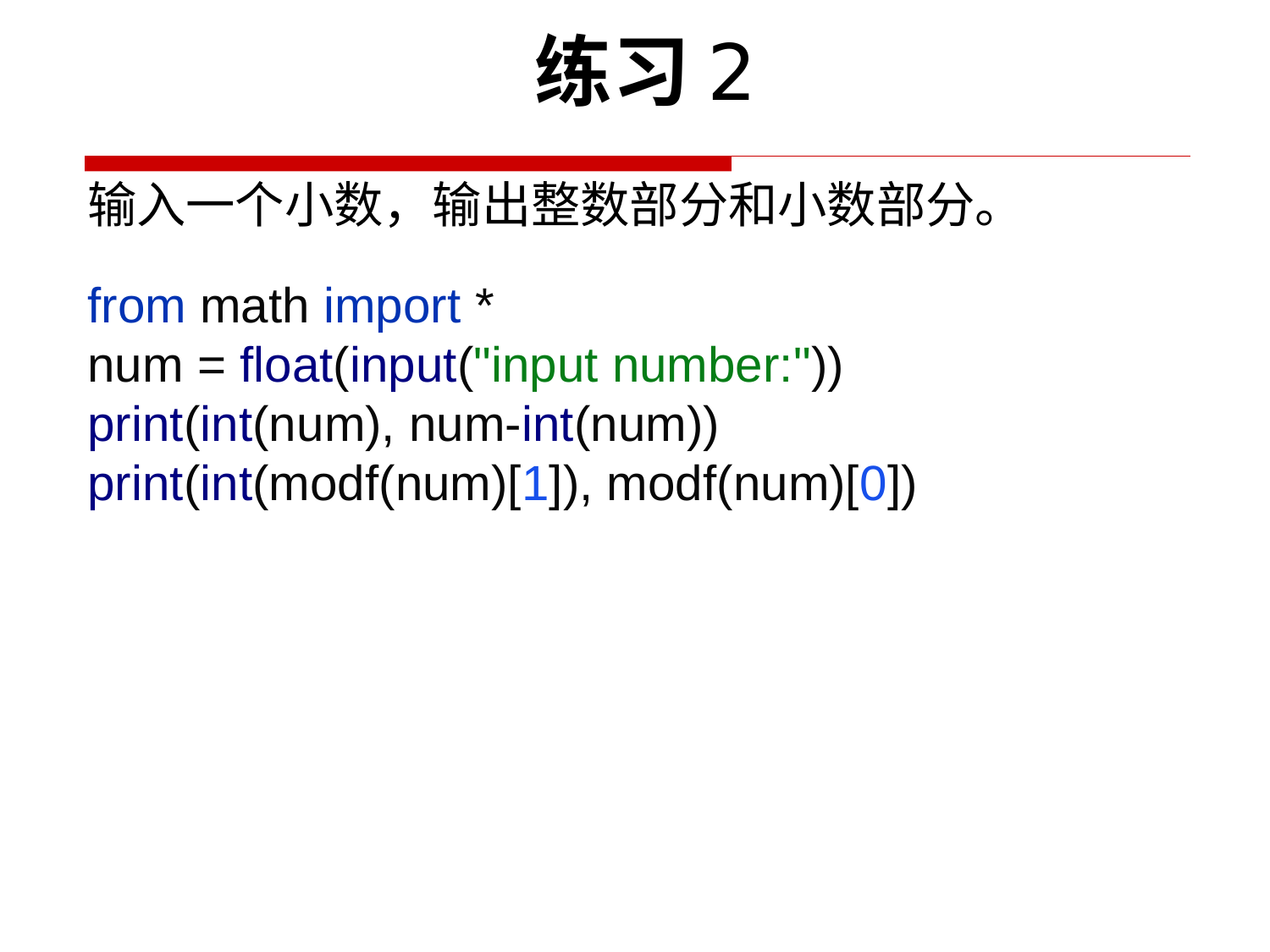

练习2
输入一个小数，输出整数部分和小数部分。
from math import *
num = float(input("input number:"))
print(int(num), num-int(num))
print(int(modf(num)[1]), modf(num)[0])